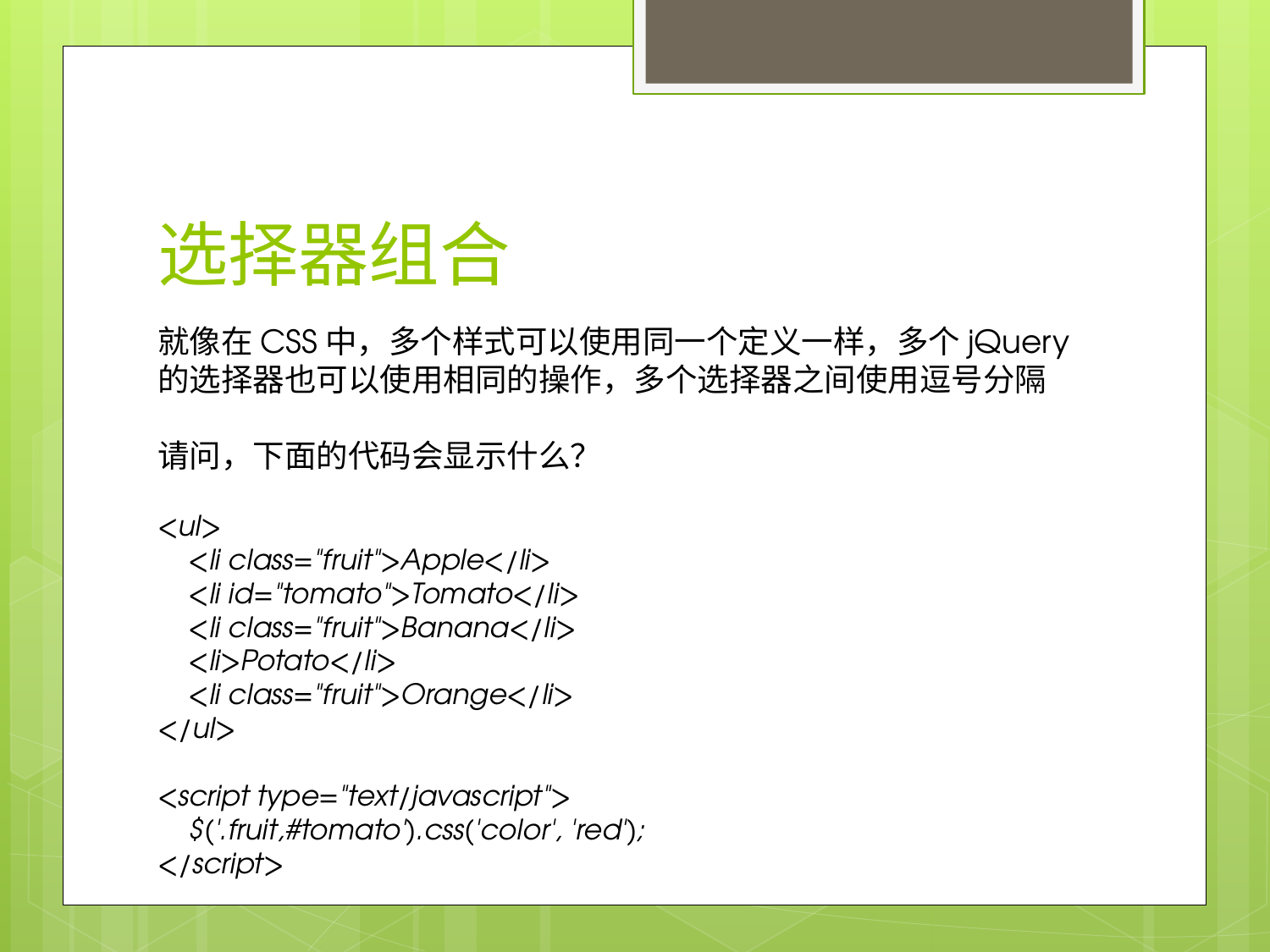

# 选择器组合
就像在CSS中，多个样式可以使用同一个定义一样，多个jQuery的选择器也可以使用相同的操作，多个选择器之间使用逗号分隔

请问，下面的代码会显示什么？

<ul>
    <li class="fruit">Apple</li>
    <li id="tomato">Tomato</li>
    <li class="fruit">Banana</li>
    <li>Potato</li>
    <li class="fruit">Orange</li>
</ul>

<script type="text/javascript">
    $('.fruit,#tomato').css('color', 'red');
</script>